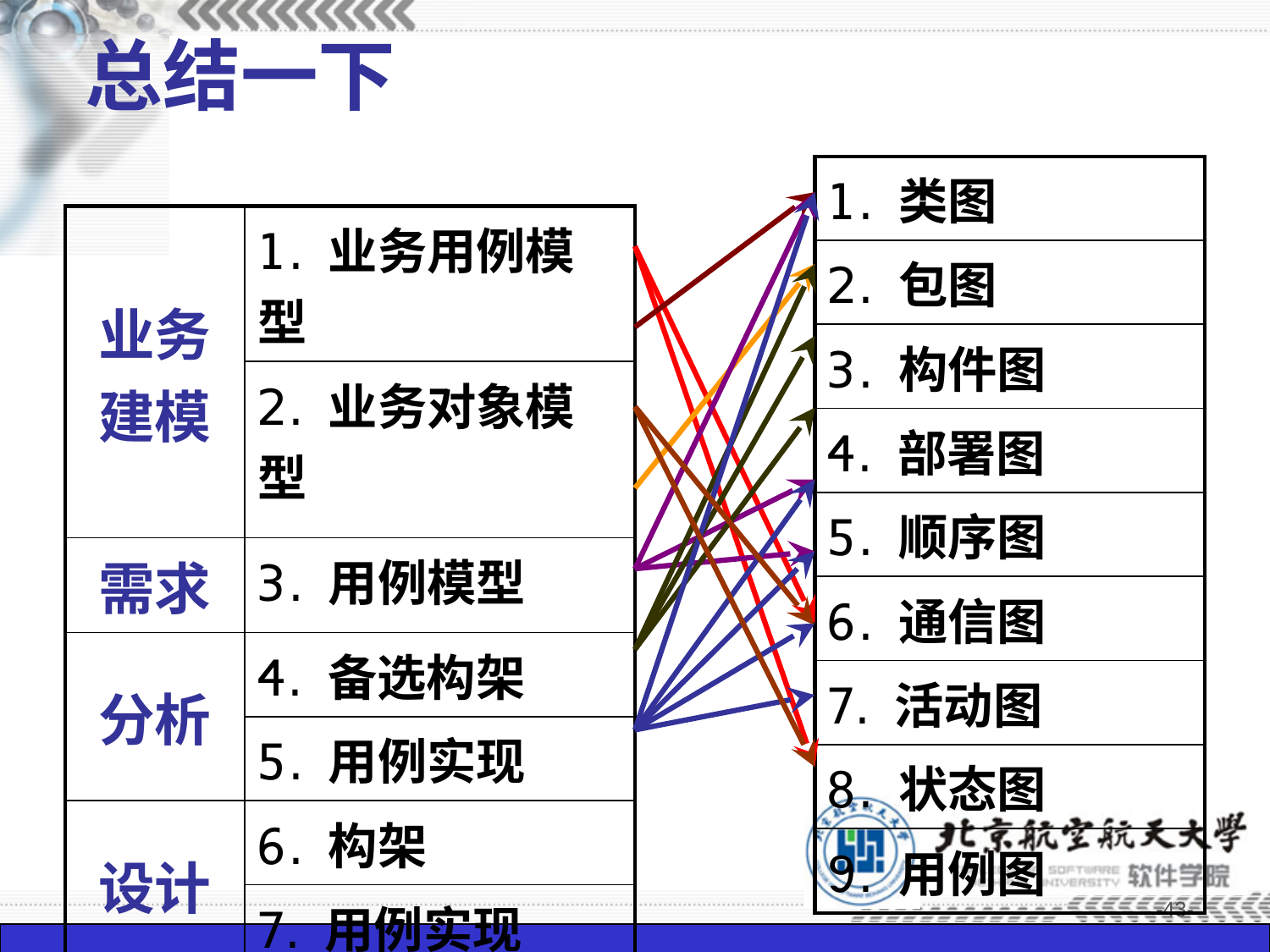

# 总结一下
| 1. 类图 |
| --- |
| 2. 包图 |
| 3. 构件图 |
| 4. 部署图 |
| 5. 顺序图 |
| 6. 通信图 |
| 7. 活动图 |
| 8. 状态图 |
| 9. 用例图 |
| 业务建模 | 1. 业务用例模型 |
| --- | --- |
|  | 2. 业务对象模型 |
| 需求 | 3. 用例模型 |
| 分析 | 4. 备选构架 |
|  | 5. 用例实现 |
| 设计 | 6. 构架 |
|  | 7. 用例实现 |
-43-